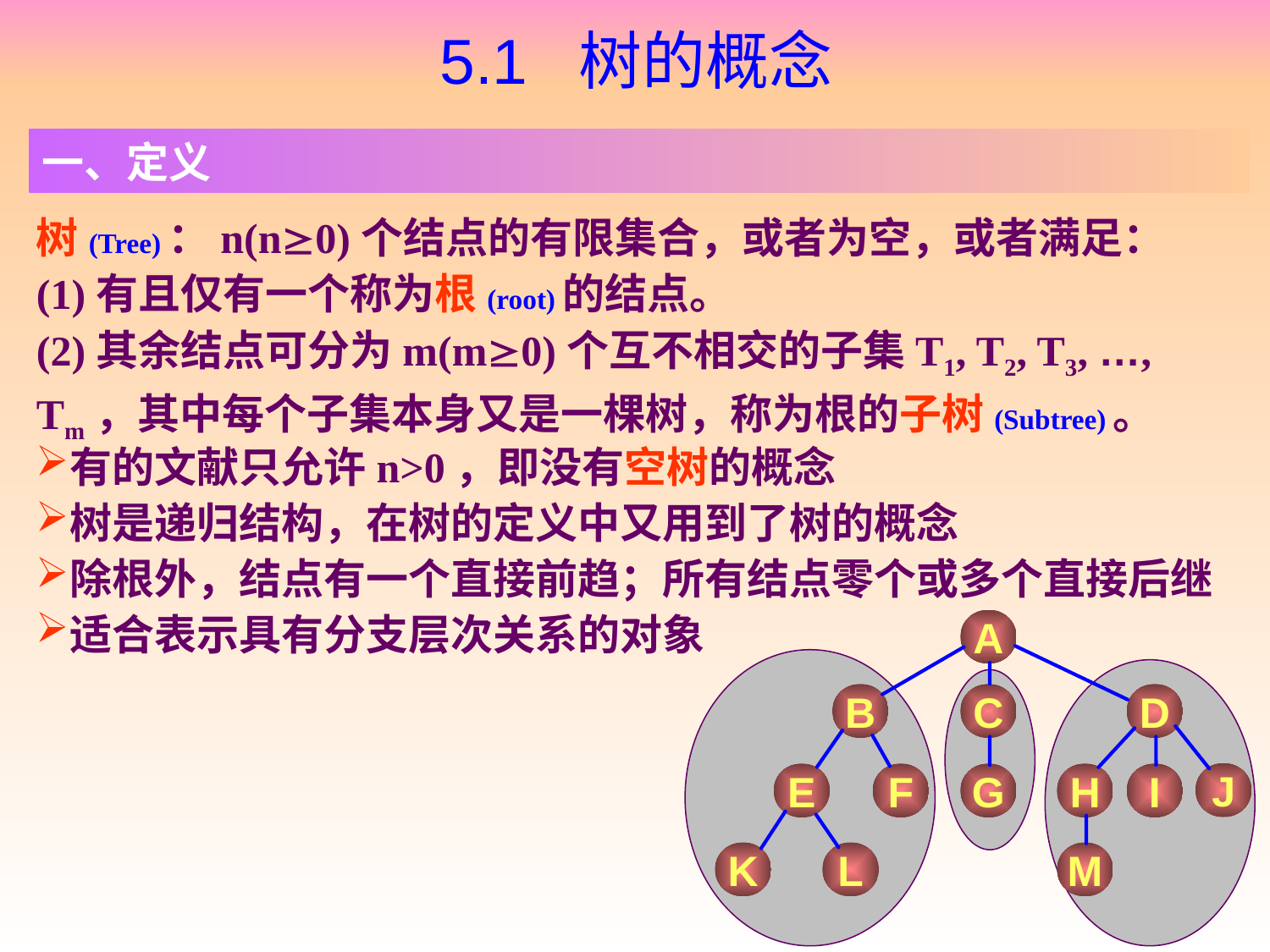

# 5.1  树的概念
一、定义
树(Tree)：n(n≥0)个结点的有限集合，或者为空，或者满足：
(1)有且仅有一个称为根(root)的结点。
(2)其余结点可分为m(m≥0)个互不相交的子集T1, T2, T3, …, Tm，其中每个子集本身又是一棵树，称为根的子树(Subtree)。
有的文献只允许n>0，即没有空树的概念
树是递归结构，在树的定义中又用到了树的概念
除根外，结点有一个直接前趋；所有结点零个或多个直接后继
适合表示具有分支层次关系的对象
A

B
C
D

J
E
F
G
H
I

K
L
M